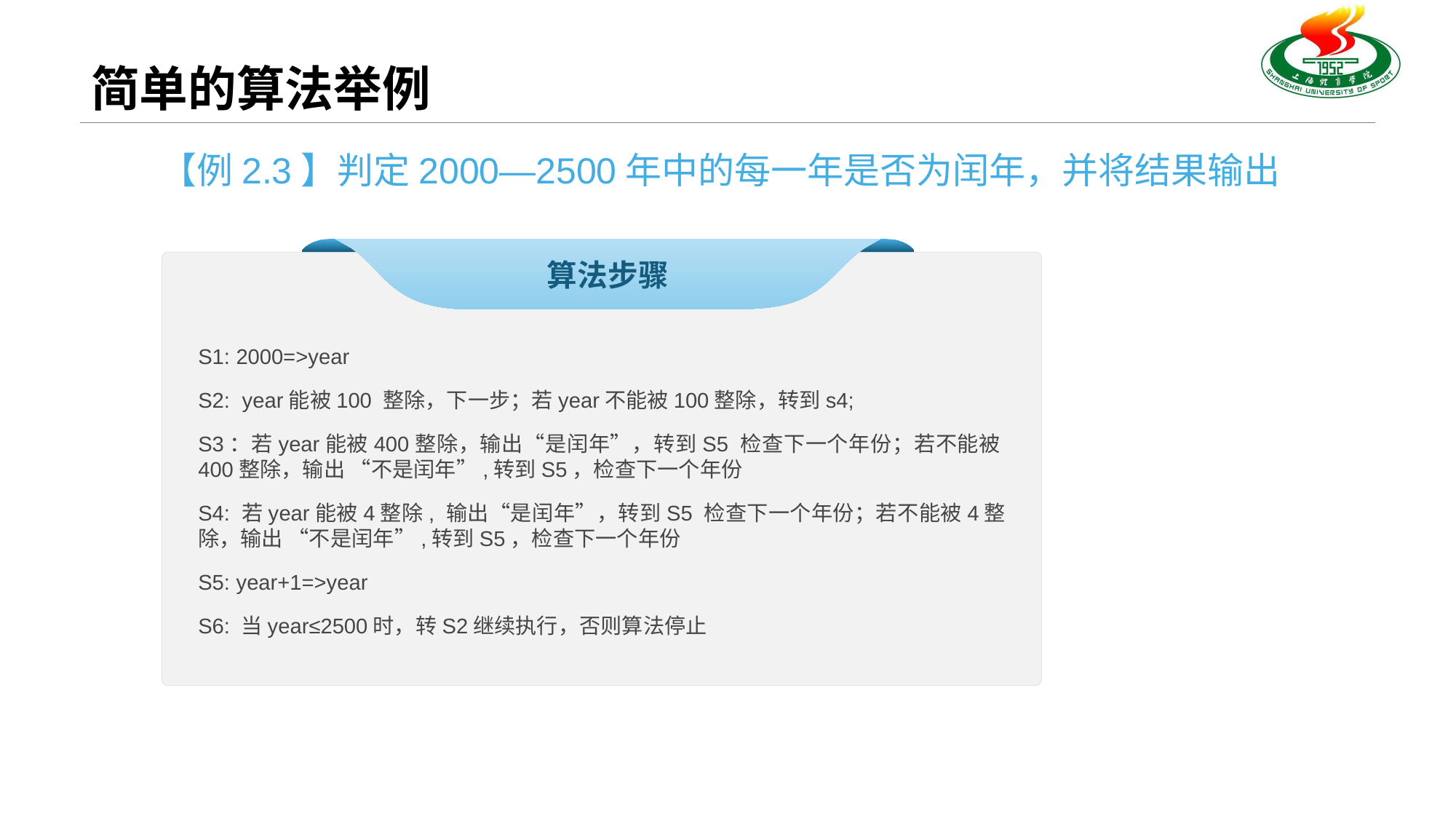

# 简单的算法举例
【例2.3】判定2000—2500年中的每一年是否为闰年，并将结果输出

算法步骤
S1: 2000=>year
S2:  year能被100 整除，下一步；若year不能被100整除，转到s4;
S3：若year能被400整除，输出“是闰年”，转到S5 检查下一个年份；若不能被400整除，输出 “不是闰年”,转到S5，检查下一个年份
S4: 若year能被4整除, 输出“是闰年”，转到S5 检查下一个年份；若不能被4整除，输出 “不是闰年”,转到S5，检查下一个年份
S5: year+1=>year
S6: 当year≤2500时，转S2继续执行，否则算法停止